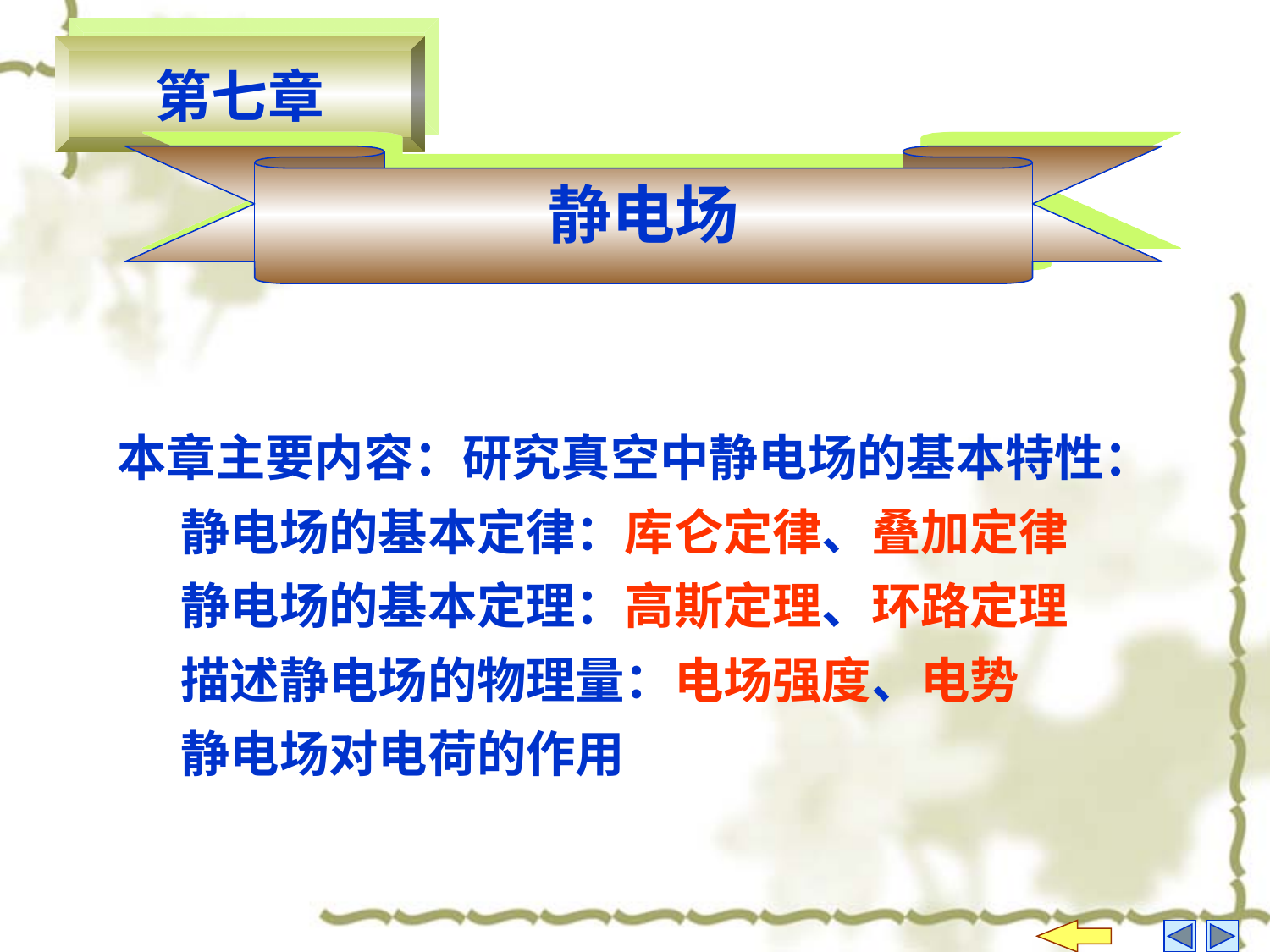

第七章
静电场
本章主要内容：研究真空中静电场的基本特性：
静电场的基本定律：库仑定律、叠加定律
静电场的基本定理：高斯定理、环路定理
描述静电场的物理量：电场强度、电势
静电场对电荷的作用